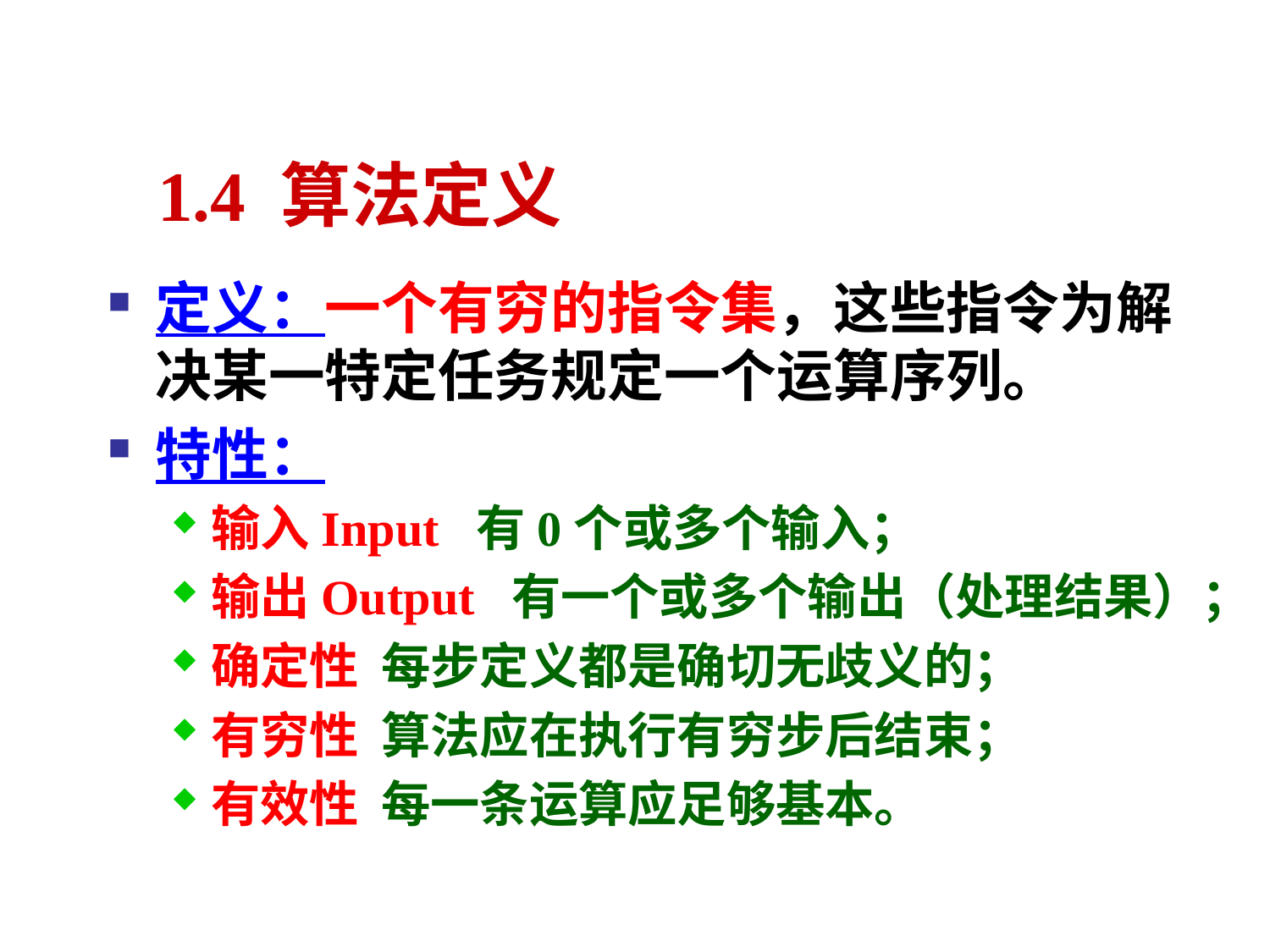

# 1.4 算法定义
定义：一个有穷的指令集，这些指令为解   决某一特定任务规定一个运算序列。
特性：
输入Input  有0个或多个输入；
输出Output  有一个或多个输出（处理结果）；
确定性  每步定义都是确切无歧义的；
有穷性  算法应在执行有穷步后结束；
有效性  每一条运算应足够基本。
52